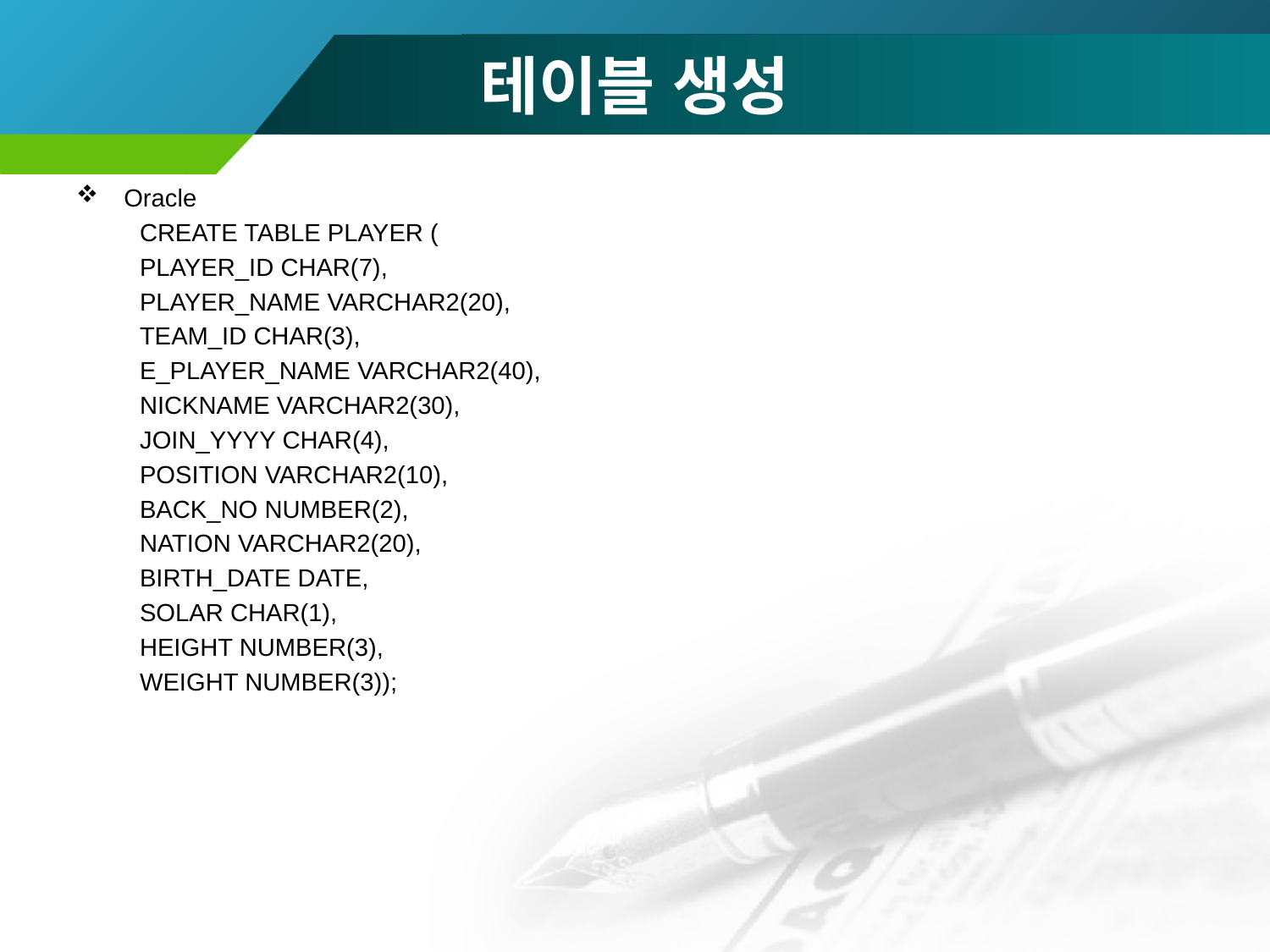

# 테이블 생성
Oracle
CREATE TABLE PLAYER (
PLAYER_ID CHAR(7),
PLAYER_NAME VARCHAR2(20),
TEAM_ID CHAR(3),
E_PLAYER_NAME VARCHAR2(40),
NICKNAME VARCHAR2(30),
JOIN_YYYY CHAR(4),
POSITION VARCHAR2(10),
BACK_NO NUMBER(2),
NATION VARCHAR2(20),
BIRTH_DATE DATE,
SOLAR CHAR(1),
HEIGHT NUMBER(3),
WEIGHT NUMBER(3));